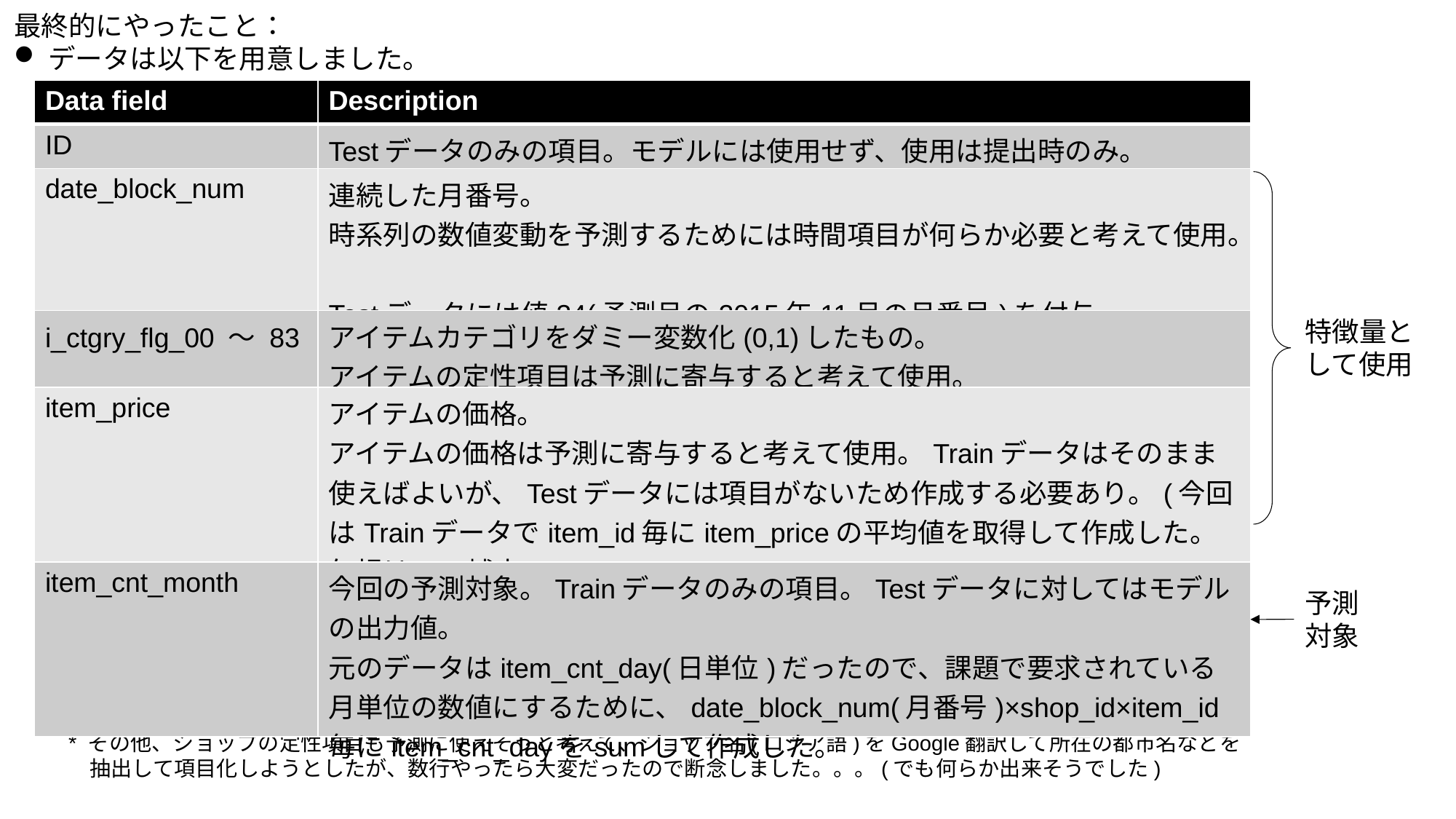

最終的にやったこと：
データは以下を用意しました。

* その他、ショップの定性項目も予測に使えそうと考えて、ショップ名(ロシア語)をGoogle翻訳して所在の都市名などを
　抽出して項目化しようとしたが、数行やったら大変だったので断念しました。。。(でも何らか出来そうでした)
| Data field | Description |
| --- | --- |
| ID | Testデータのみの項目。モデルには使用せず、使用は提出時のみ。 |
| date\_block\_num | 連続した月番号。 時系列の数値変動を予測するためには時間項目が何らか必要と考えて使用。 Testデータには値34(予測月の2015年11月の月番号)を付与。 |
| i\_ctgry\_flg\_00 ～ 83 | アイテムカテゴリをダミー変数化(0,1)したもの。 アイテムの定性項目は予測に寄与すると考えて使用。 |
| item\_price | アイテムの価格。 アイテムの価格は予測に寄与すると考えて使用。Trainデータはそのまま使えばよいが、Testデータには項目がないため作成する必要あり。(今回はTrainデータでitem\_id毎にitem\_priceの平均値を取得して作成した。欠損は0で補完。) |
| item\_cnt\_month | 今回の予測対象。Trainデータのみの項目。Testデータに対してはモデルの出力値。 元のデータはitem\_cnt\_day(日単位)だったので、課題で要求されている月単位の数値にするために、date\_block\_num(月番号)×shop\_id×item\_id毎にitem\_cnt\_dayをsumして作成した。 |

特徴量として使用
予測対象